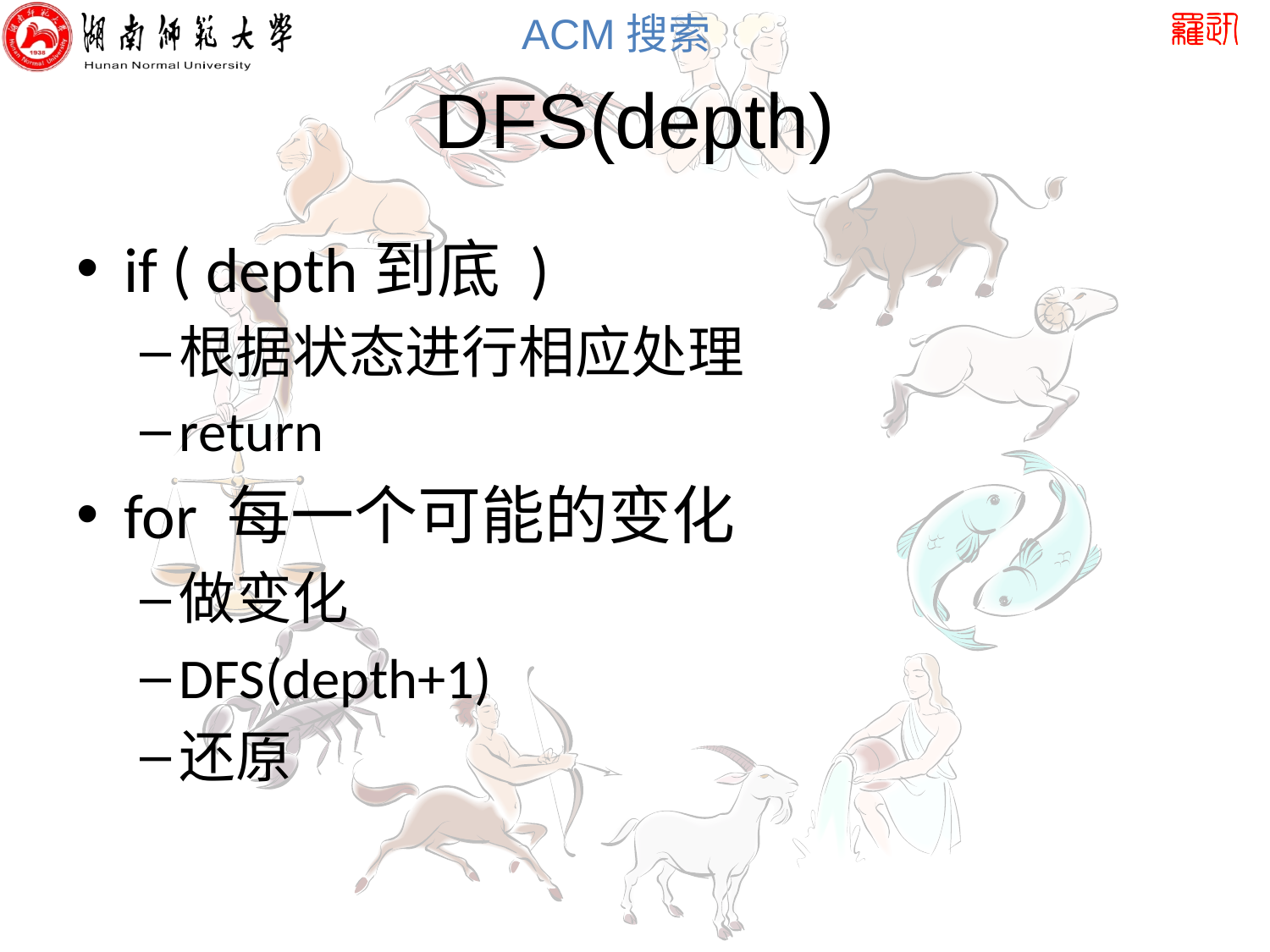

# DFS(depth)
if ( depth到底 )
根据状态进行相应处理
return
for 每一个可能的变化
做变化
DFS(depth+1)
还原